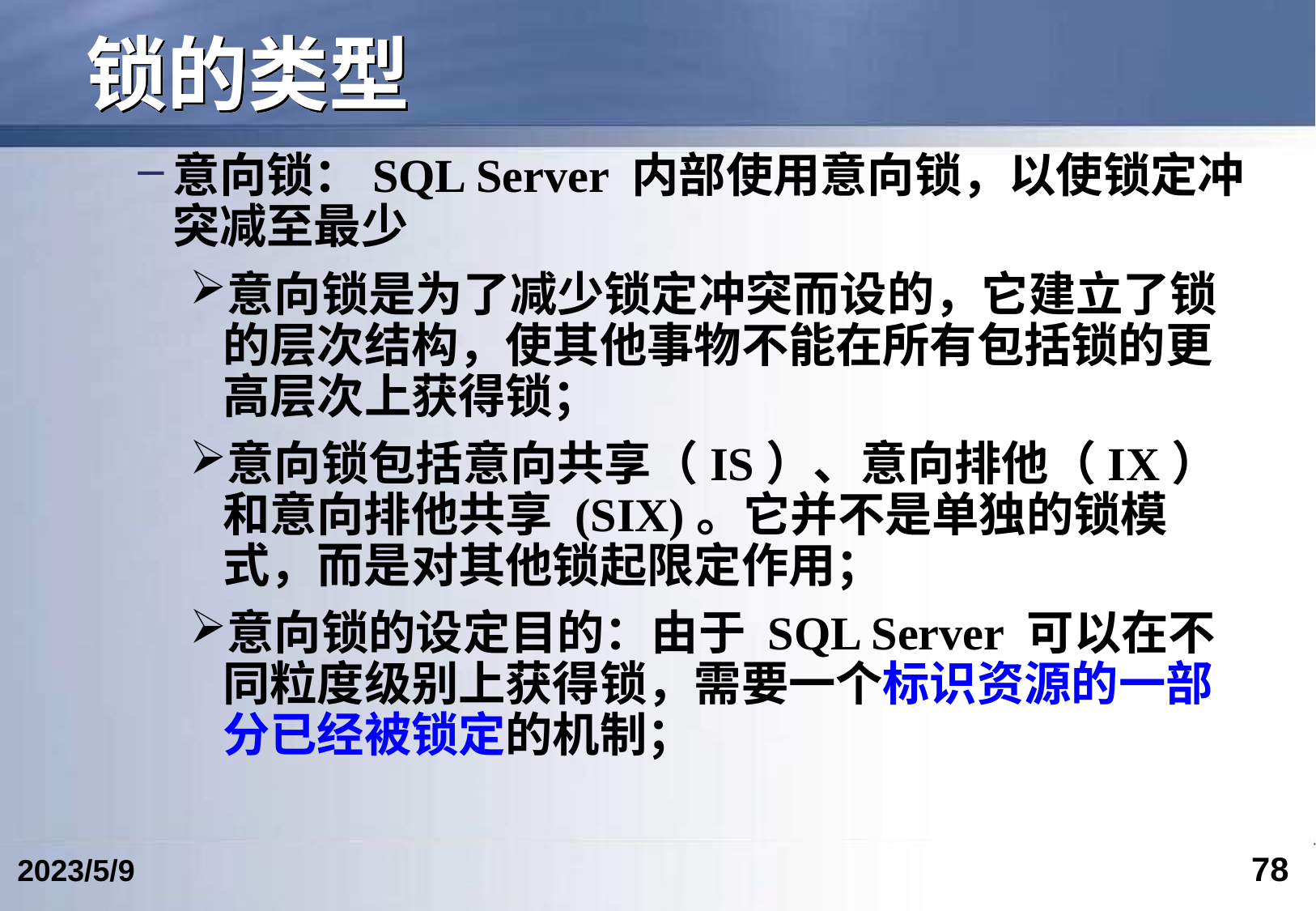

# 锁的类型
意向锁：SQL Server 内部使用意向锁，以使锁定冲突减至最少
意向锁是为了减少锁定冲突而设的，它建立了锁的层次结构，使其他事物不能在所有包括锁的更高层次上获得锁；
意向锁包括意向共享（IS）、意向排他（IX）和意向排他共享 (SIX)。它并不是单独的锁模式，而是对其他锁起限定作用；
意向锁的设定目的：由于 SQL Server 可以在不同粒度级别上获得锁，需要一个标识资源的一部分已经被锁定的机制；
78
2023/5/9